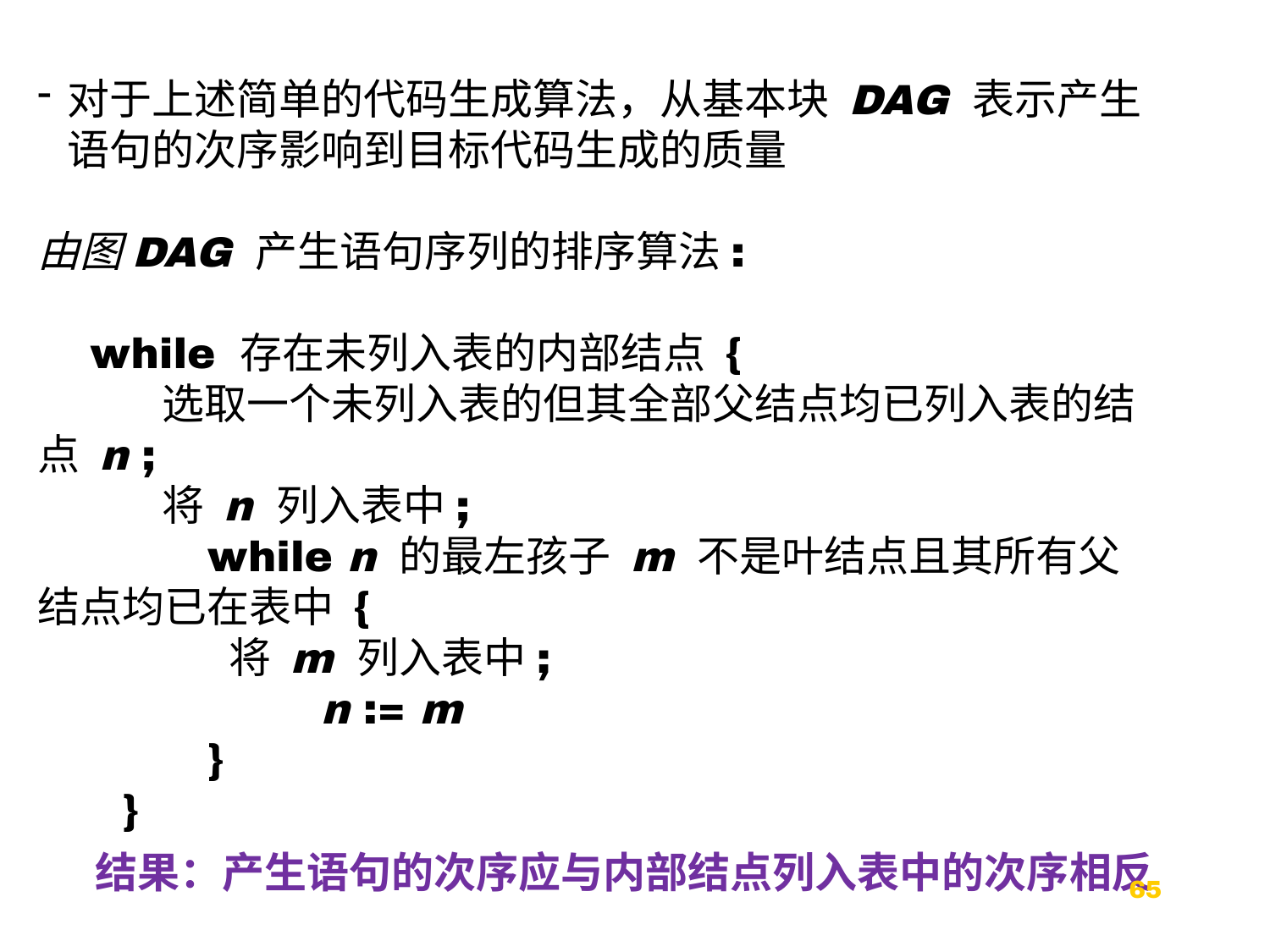

对于上述简单的代码生成算法，从基本块 DAG 表示产生语句的次序影响到目标代码生成的质量

由图DAG 产生语句序列的排序算法:

     while 存在未列入表的内部结点 {
            选取一个未列入表的但其全部父结点均已列入表的结点 n ;
            将 n 列入表中;
            while n 的最左孩子 m 不是叶结点且其所有父结点均已在表中 {
                   将 m 列入表中;
                    n := m
            }
      }
结果：产生语句的次序应与内部结点列入表中的次序相反

65